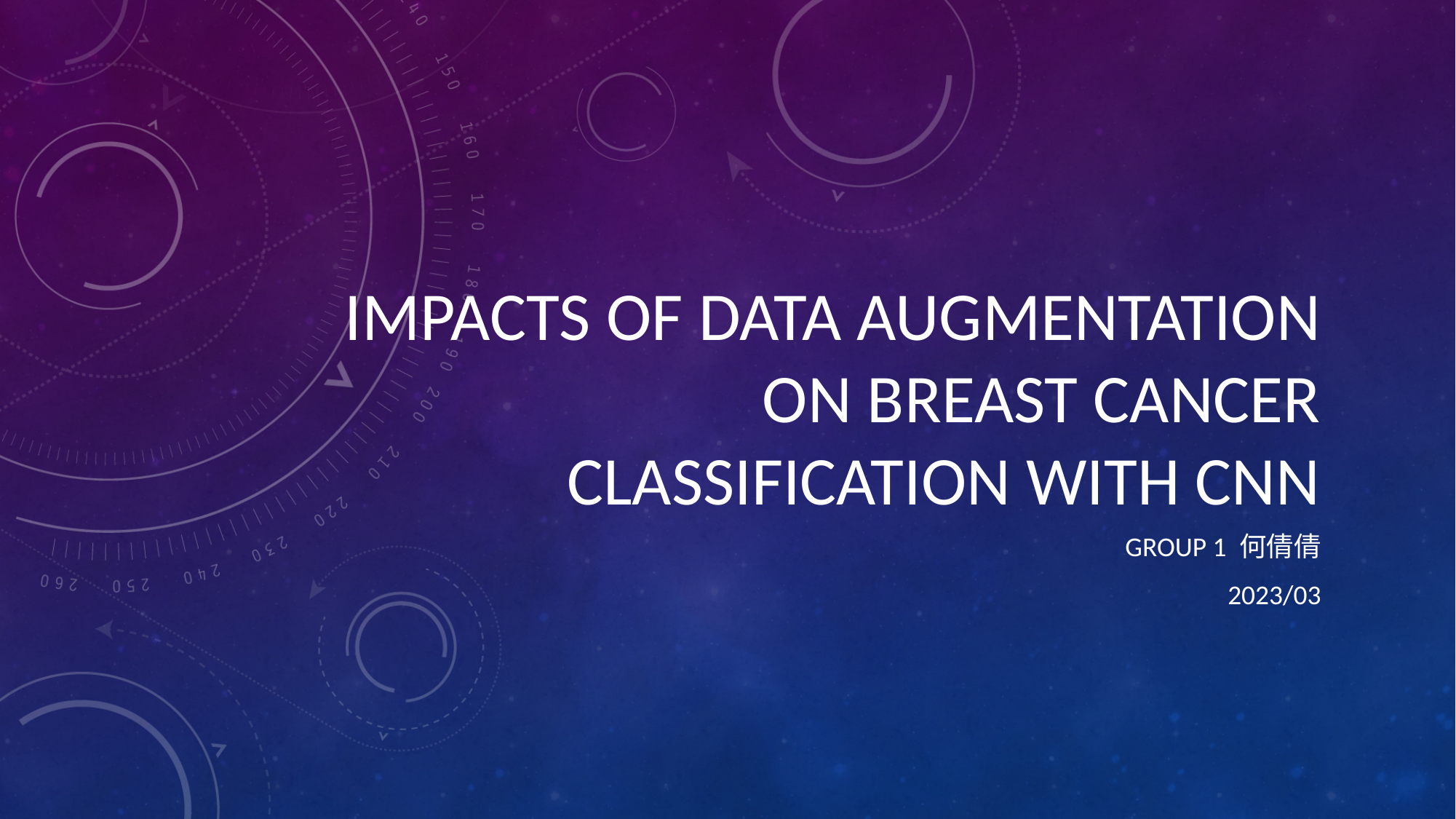

# IMPACTS OF dATA AUGMENTATION ON bREAST CANCER CLASSIFICATION WITH cnn
GROUP 1 何倩倩
2023/03